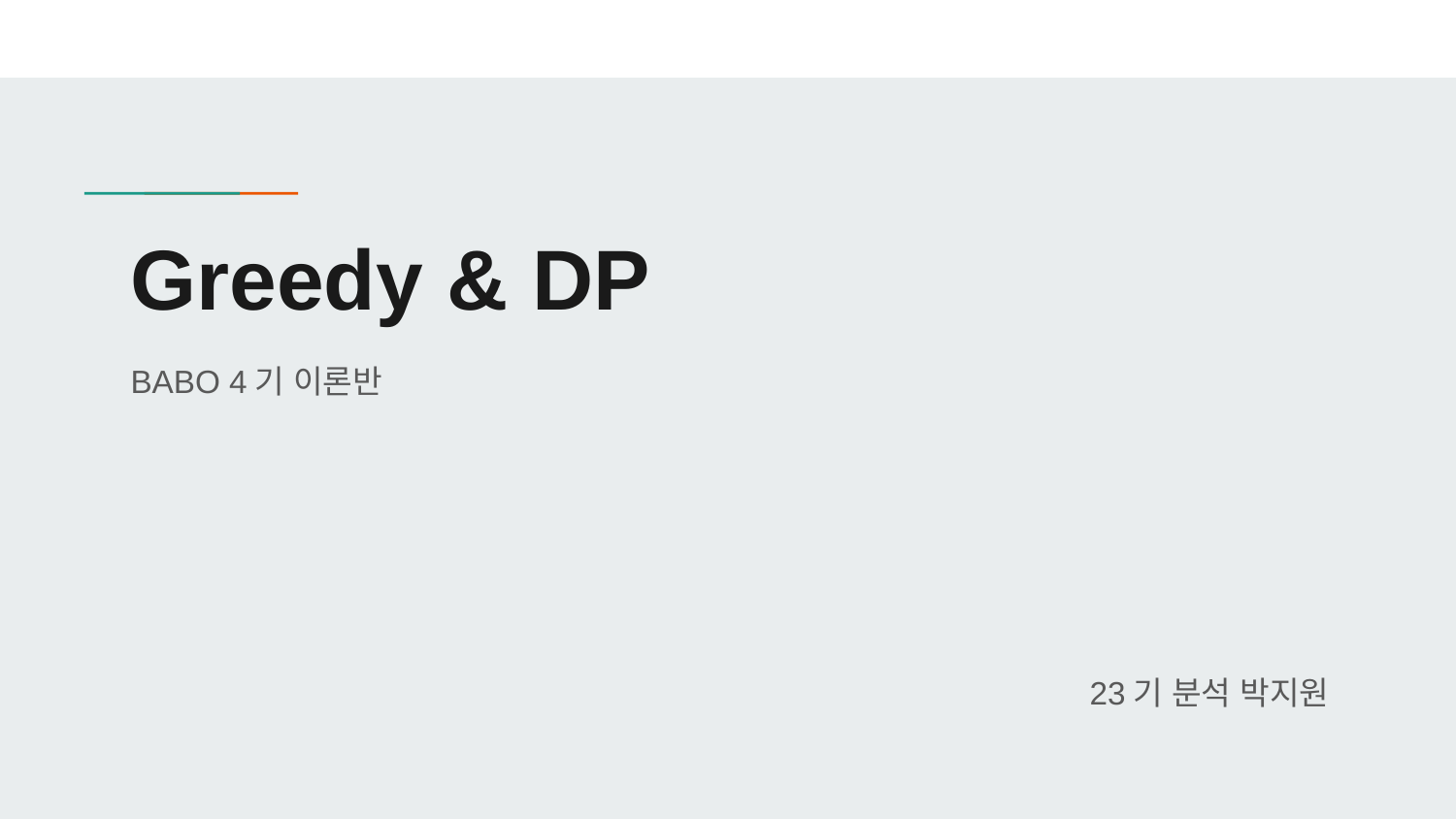

# Greedy & DP
BABO 4기 이론반
23기 분석 박지원